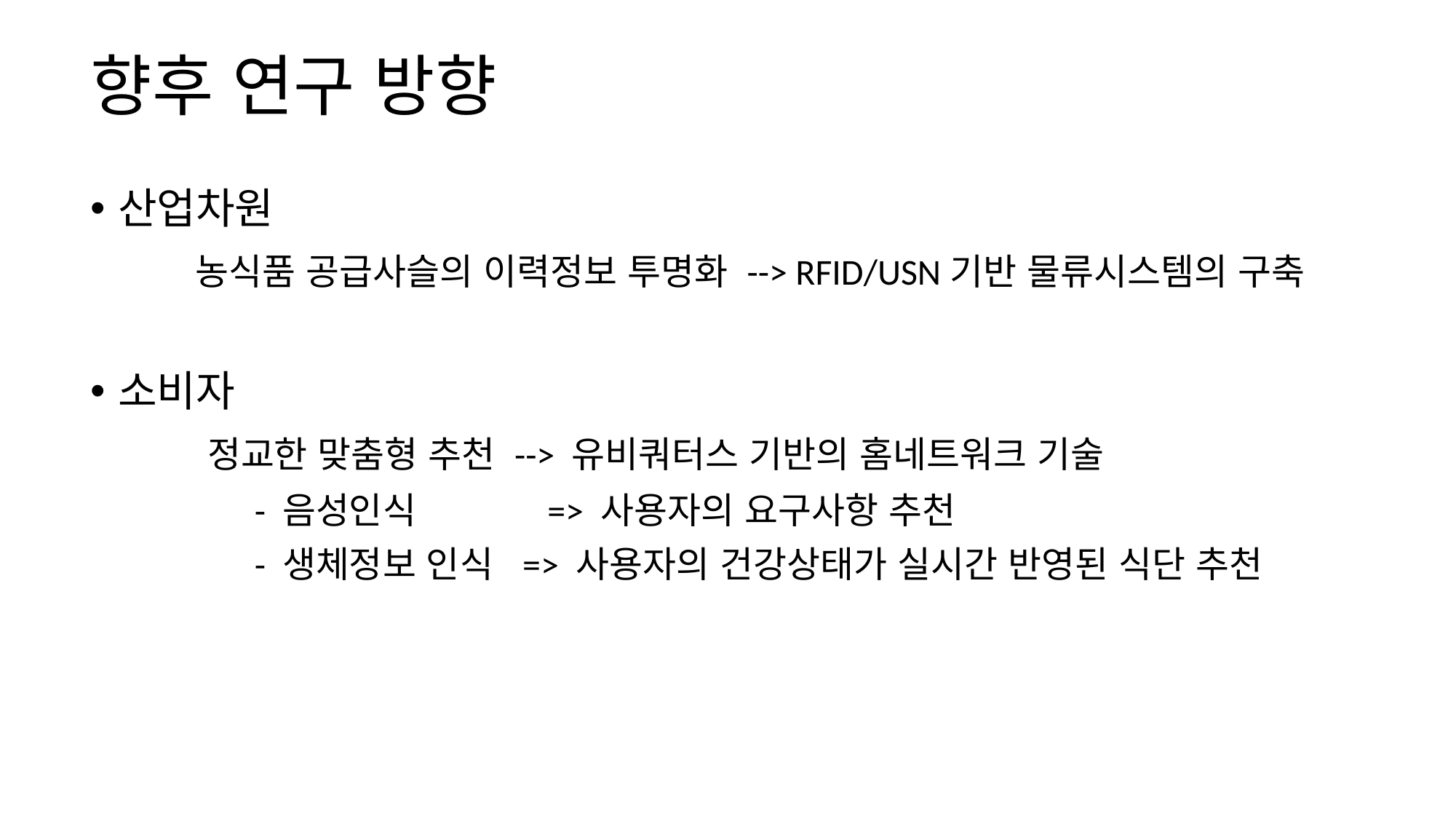

# 향후 연구 방향
산업차원
        농식품 공급사슬의 이력정보 투명화 --> RFID/USN기반 물류시스템의 구축

소비자
         정교한 맞춤형 추천 --> 유비쿼터스 기반의 홈네트워크 기술
                    - 음성인식            => 사용자의 요구사항 추천
                    - 생체정보 인식  => 사용자의 건강상태가 실시간 반영된 식단 추천